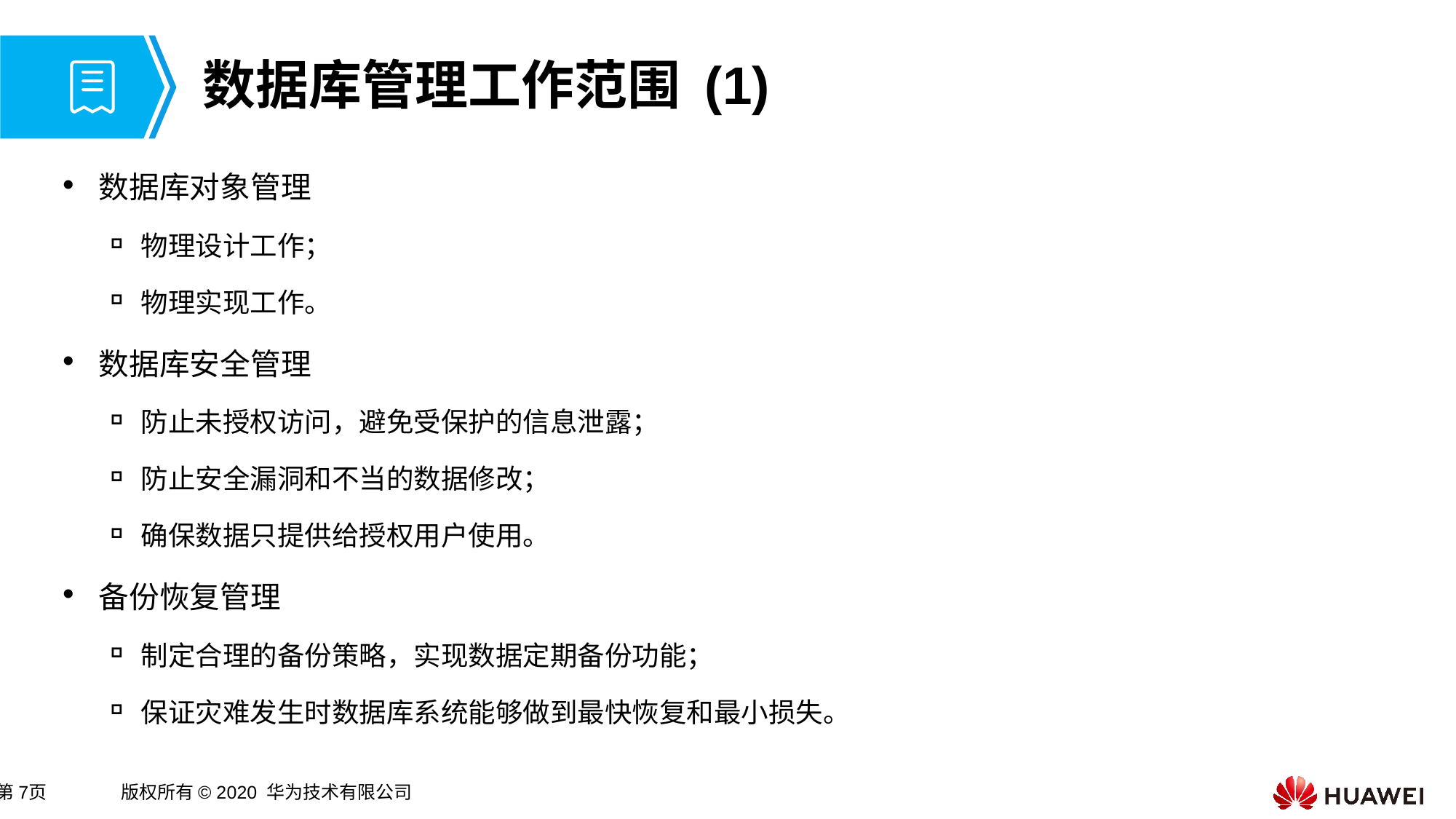

# 数据库管理工作范围 (1)
数据库对象管理
物理设计工作；
物理实现工作。
数据库安全管理
防止未授权访问，避免受保护的信息泄露；
防止安全漏洞和不当的数据修改；
确保数据只提供给授权用户使用。
备份恢复管理
制定合理的备份策略，实现数据定期备份功能；
保证灾难发生时数据库系统能够做到最快恢复和最小损失。